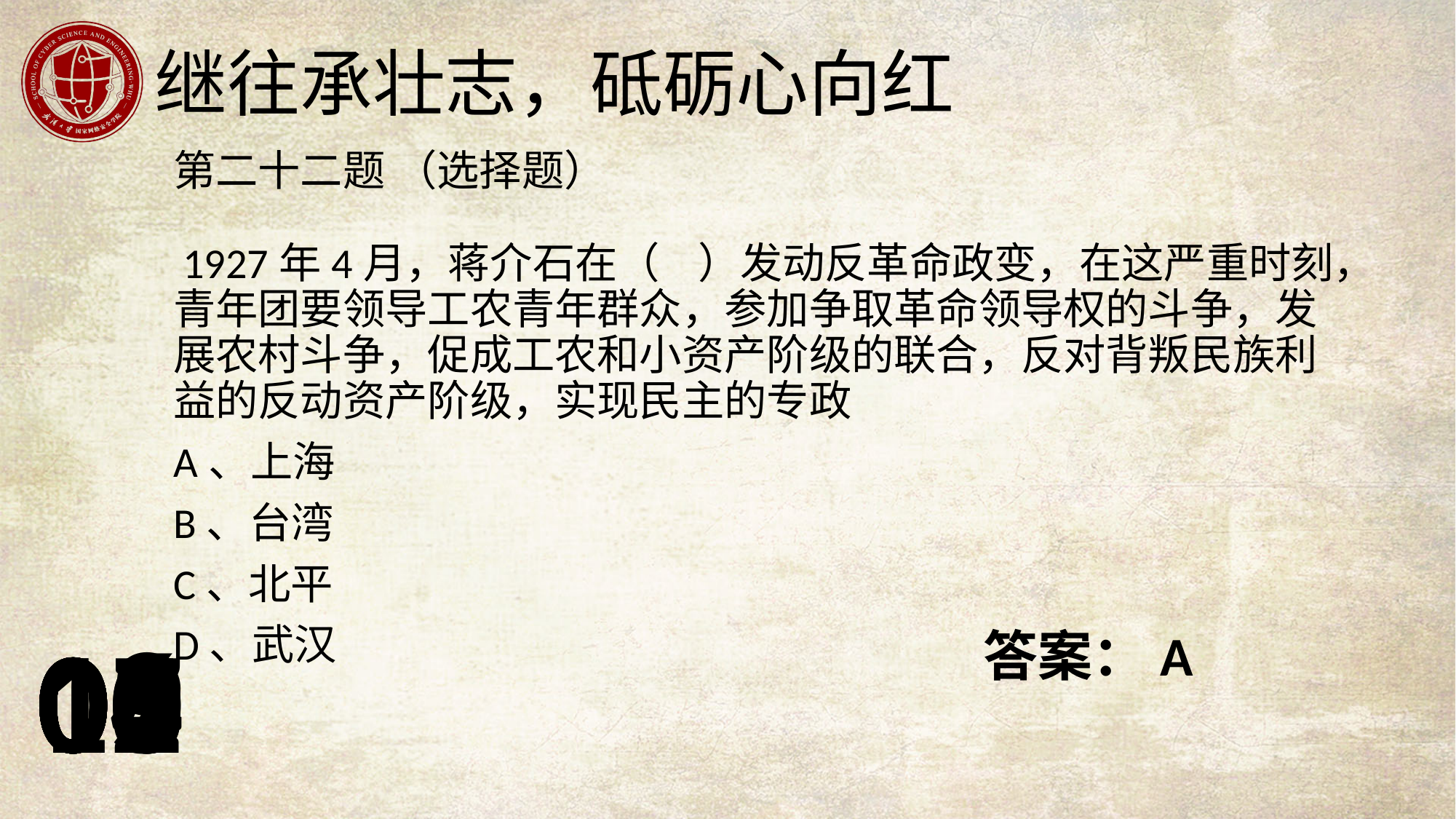

第二十二题 （选择题）
 1927年4月，蒋介石在（    ）发动反革命政变，在这严重时刻，青年团要领导工农青年群众，参加争取革命领导权的斗争，发展农村斗争，促成工农和小资产阶级的联合，反对背叛民族利益的反动资产阶级，实现民主的专政
A、上海
B、台湾
C、北平
D、武汉
答案：A